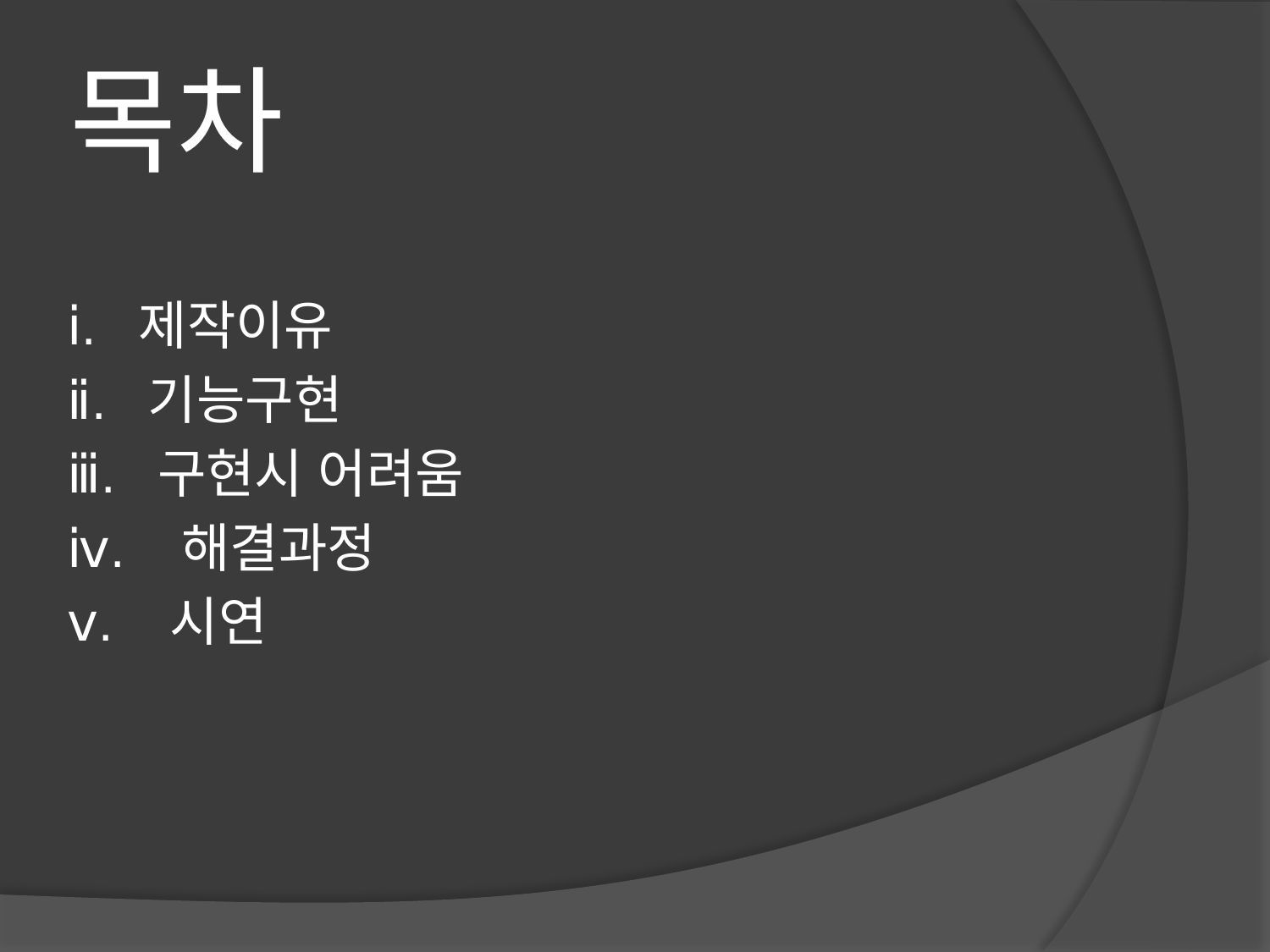

# 목차
ⅰ.  제작이유
ⅱ.  기능구현
ⅲ.  구현시 어려움
ⅳ.   해결과정
ⅴ.   시연